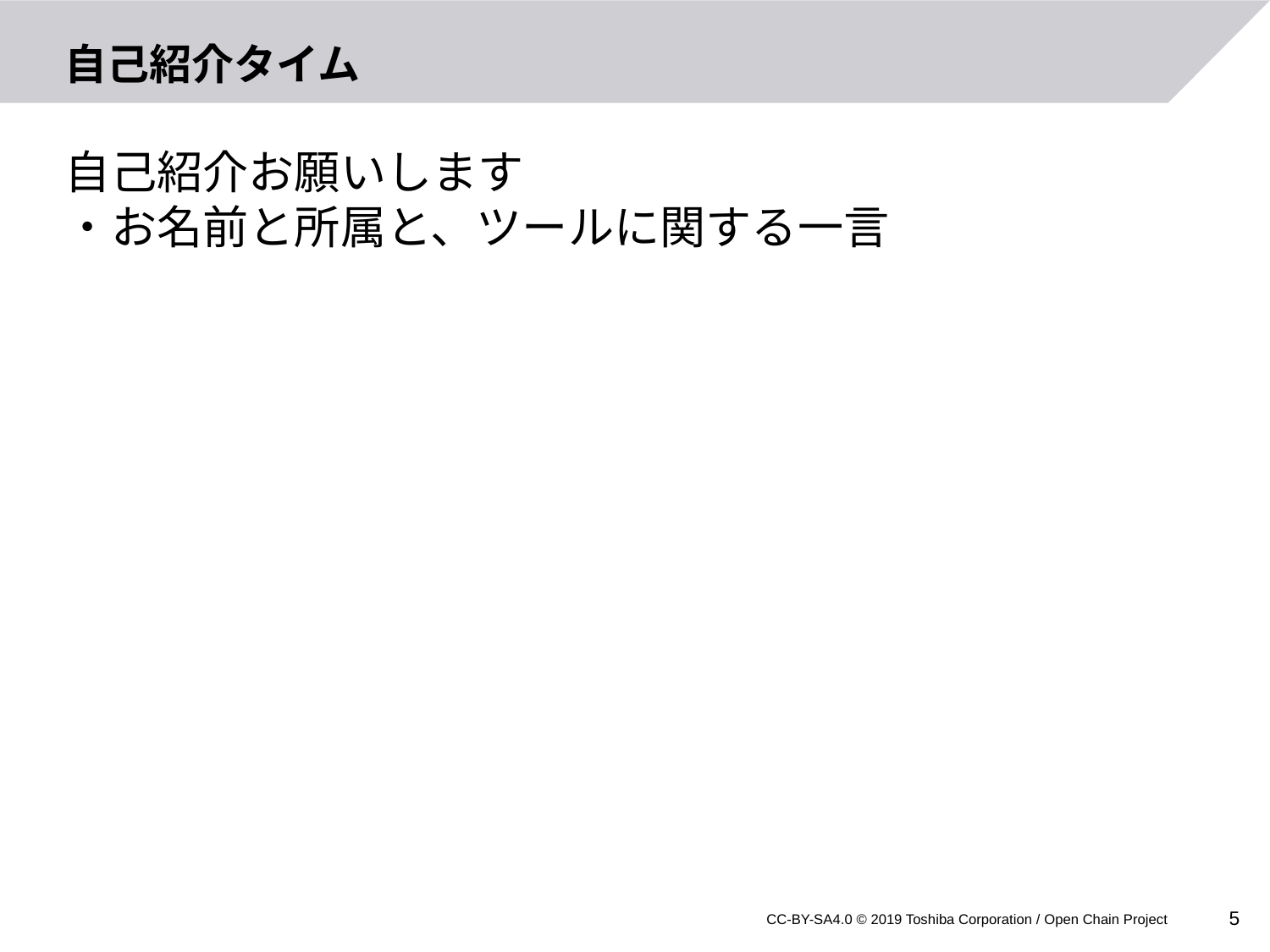

# 自己紹介タイム
自己紹介お願いします
・お名前と所属と、ツールに関する一言